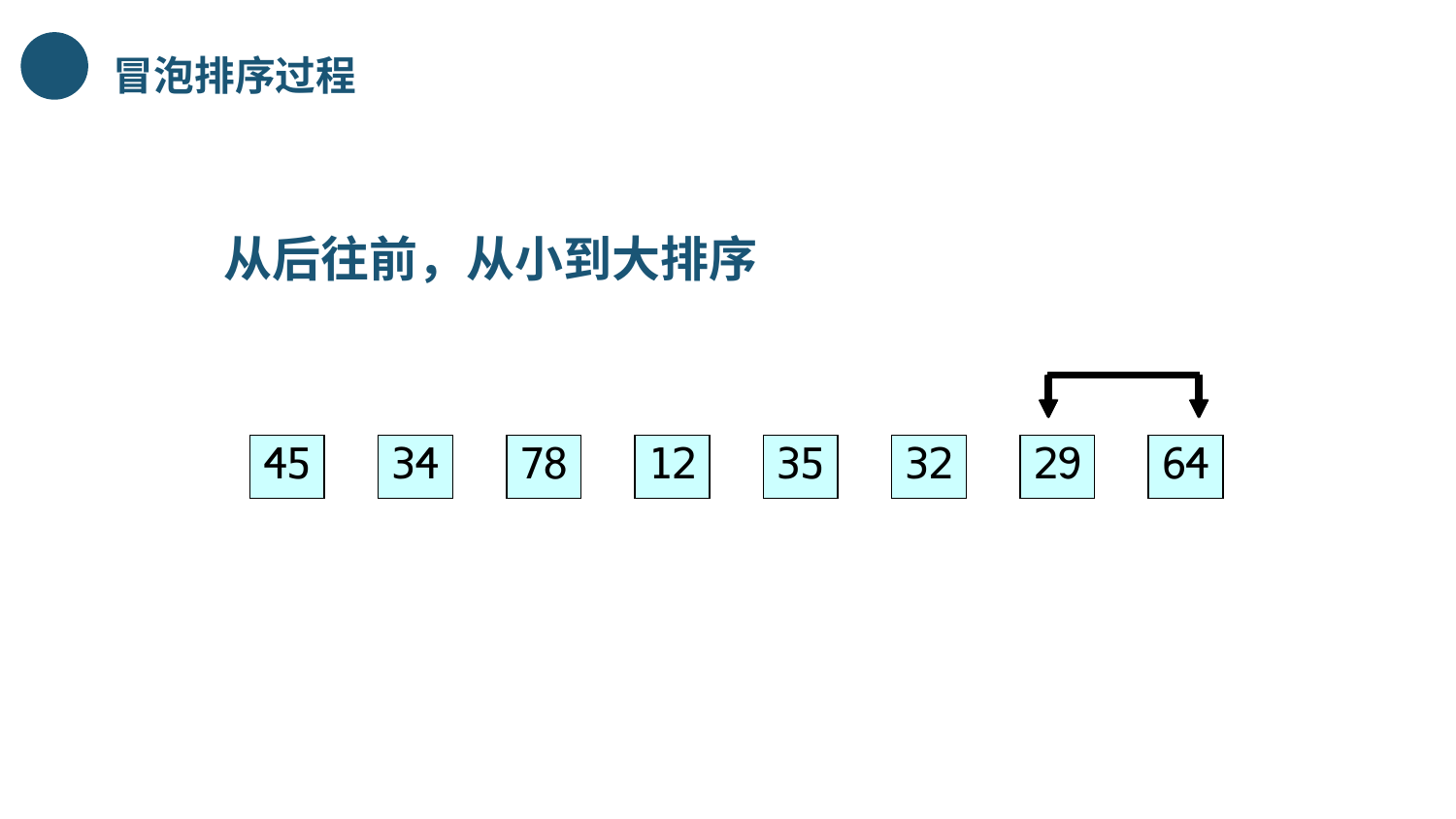

冒泡排序过程

从后往前，从小到大排序

45
34
78
12
35
32
29
64